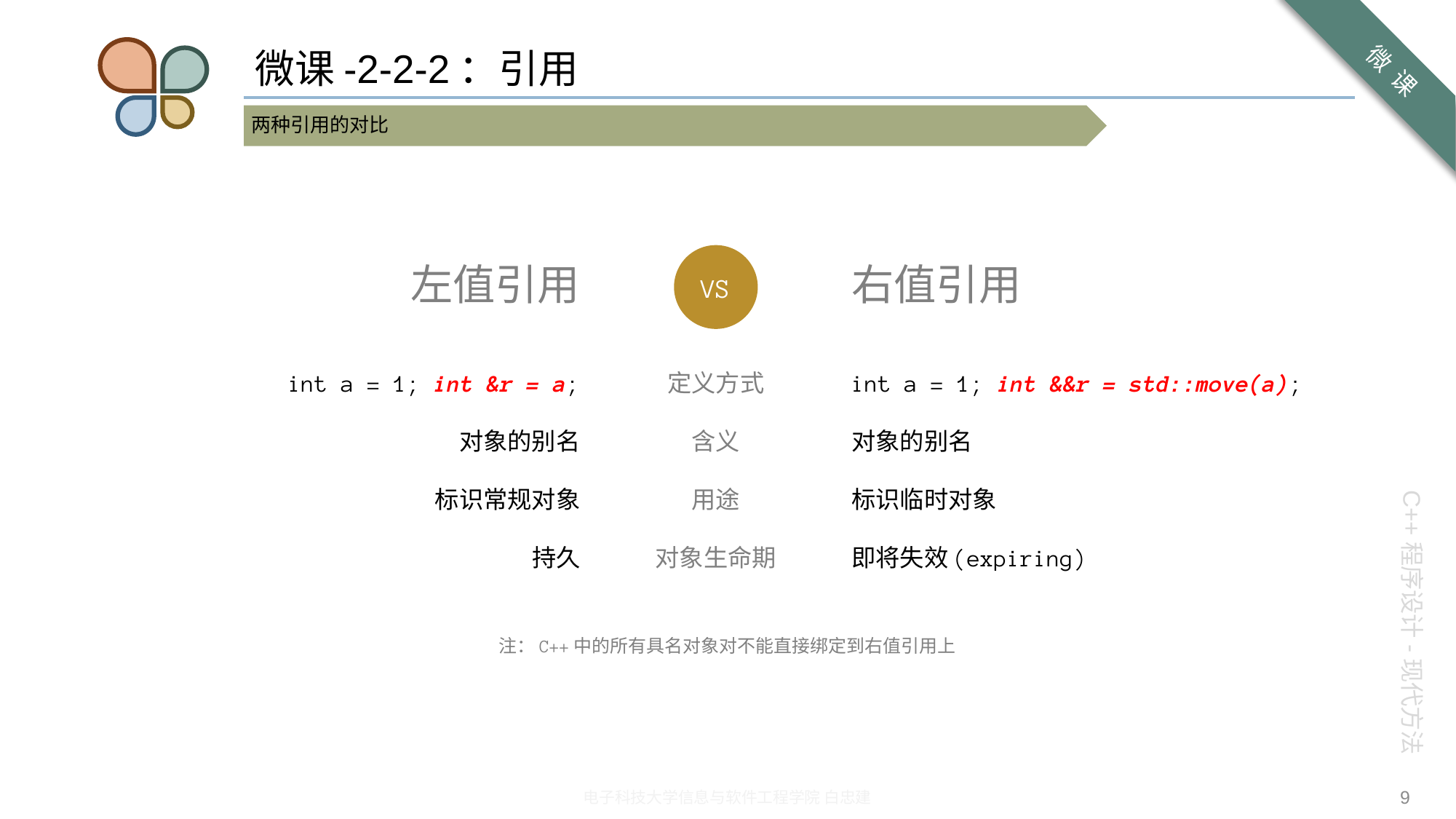

# 微课-2-2-2：引用
两种引用的对比
VS
左值引用
右值引用
int a = 1; int &r = a;

对象的别名

标识常规对象

持久
定义方式

含义

用途

对象生命期
int a = 1; int &&r = std::move(a);

对象的别名

标识临时对象

即将失效(expiring)
注：C++中的所有具名对象对不能直接绑定到右值引用上
9